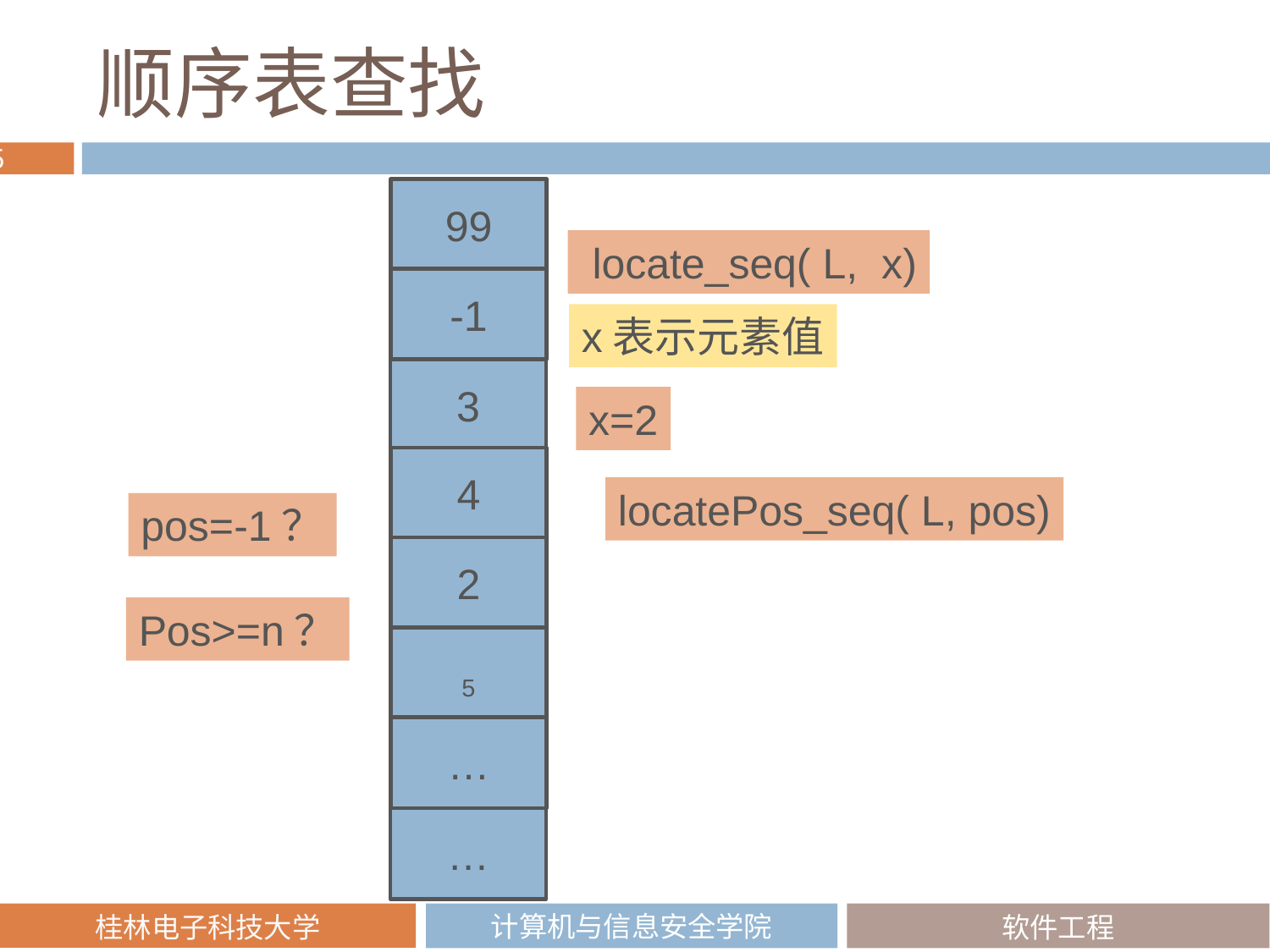

# 顺序表查找
99
 locate_seq( L,  x)
-1
x表示元素值
3
x=2
4
locatePos_seq( L, pos)
pos=-1？
2
Pos>=n？
5
…
…